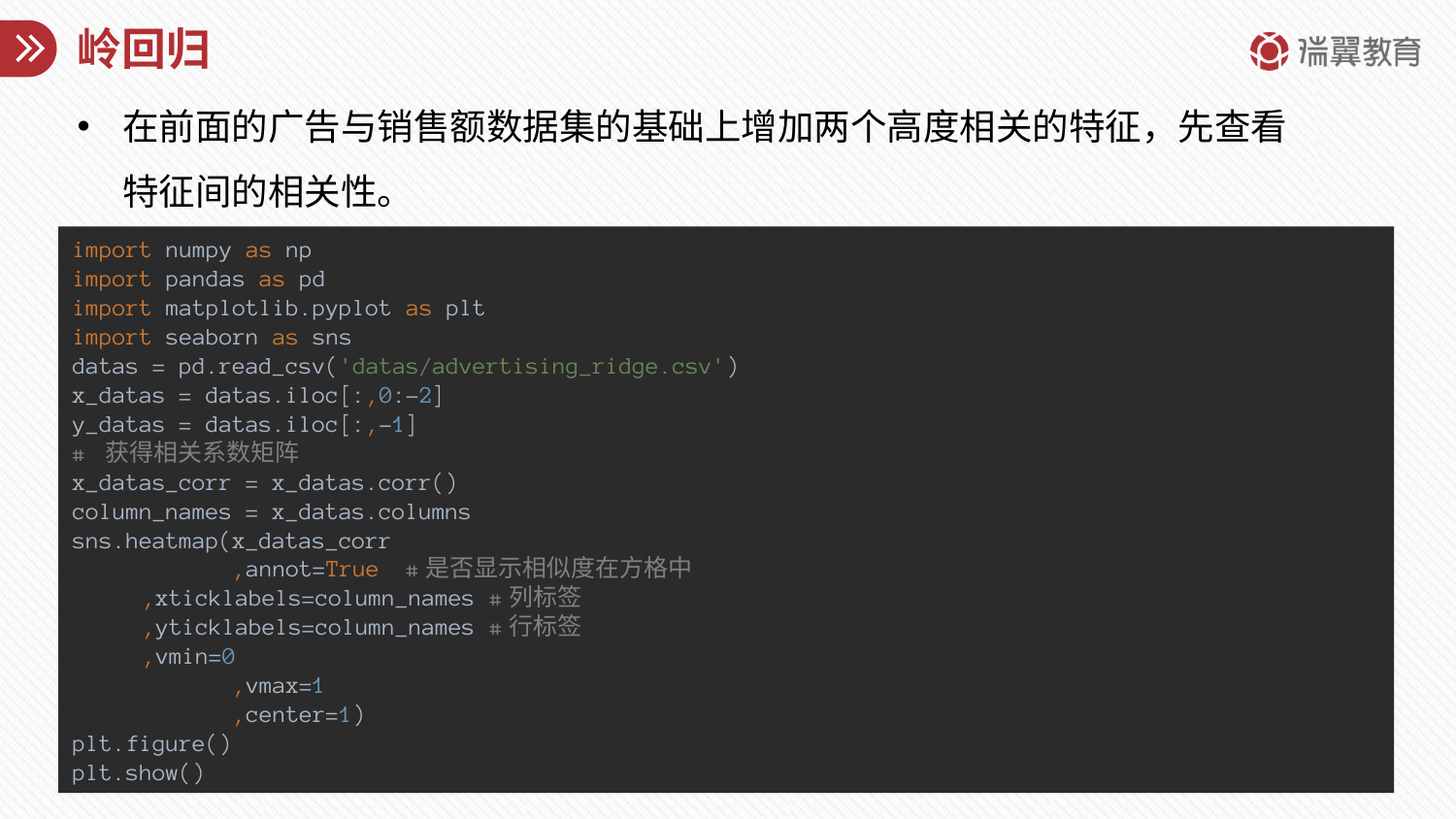

# 岭回归
在前面的广告与销售额数据集的基础上增加两个高度相关的特征，先查看特征间的相关性。
import numpy as np
import pandas as pd
import matplotlib.pyplot as plt
import seaborn as sns
datas = pd.read_csv('datas/advertising_ridge.csv')
x_datas = datas.iloc[:,0:-2]
y_datas = datas.iloc[:,-1]
# 获得相关系数矩阵
x_datas_corr = x_datas.corr()
column_names = x_datas.columns
sns.heatmap(x_datas_corr
            ,annot=True  #是否显示相似度在方格中
            ,xticklabels=column_names #列标签
            ,yticklabels=column_names #行标签
            ,vmin=0
            ,vmax=1
            ,center=1)
plt.figure()
plt.show()